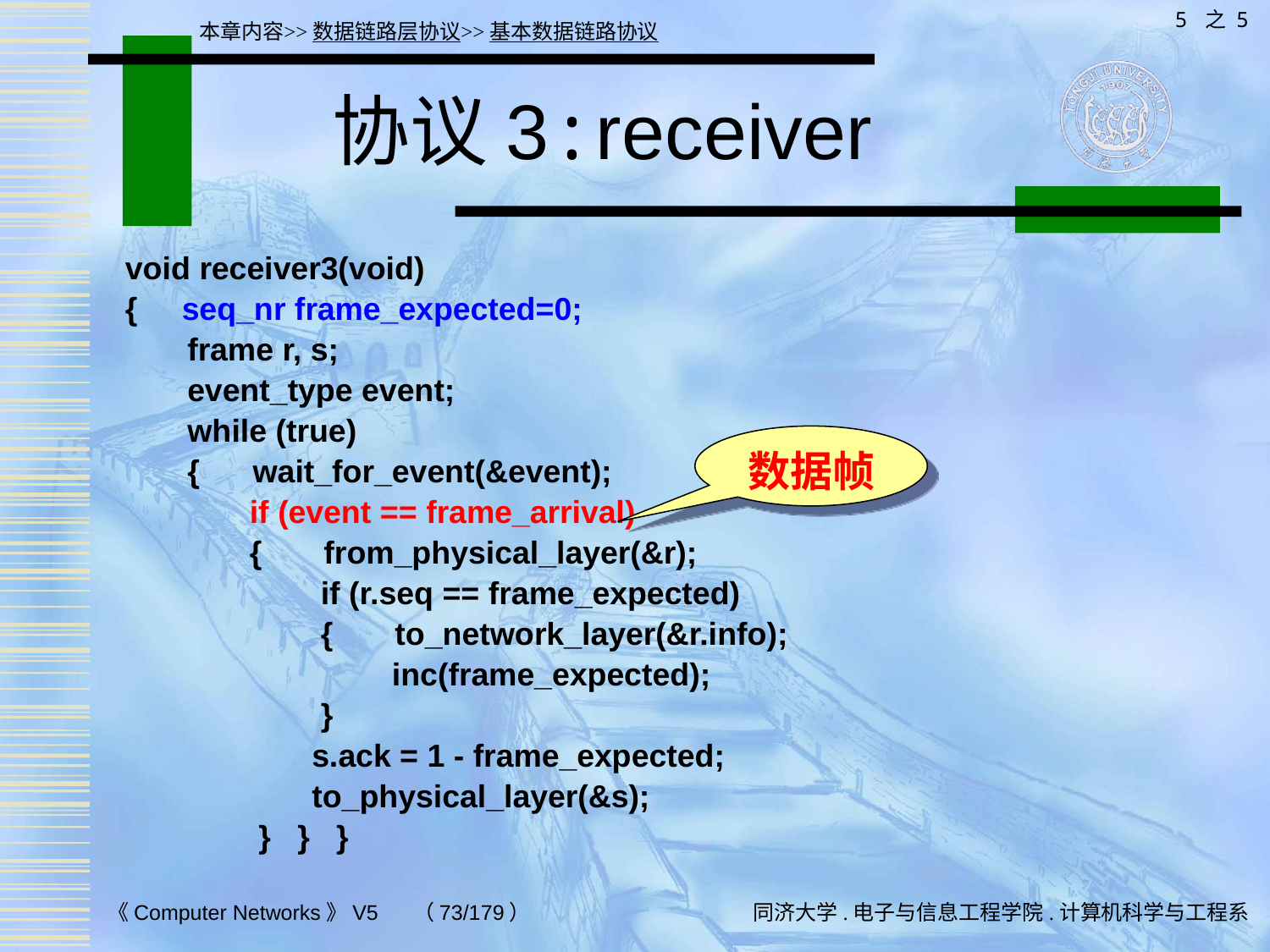

5 之 5
本章内容>>数据链路层协议>>基本数据链路协议
# 协议3:receiver
void receiver3(void)
{     seq_nr frame_expected=0;
       frame r, s;
       event_type event;
       while (true)
       {      wait_for_event(&event);
              if (event == frame_arrival)
              {       from_physical_layer(&r);
                      if (r.seq == frame_expected)
                      {       to_network_layer(&r.info);
                              inc(frame_expected);
                      }
                     s.ack = 1 - frame_expected;
                     to_physical_layer(&s);
               }   }   }
数据帧